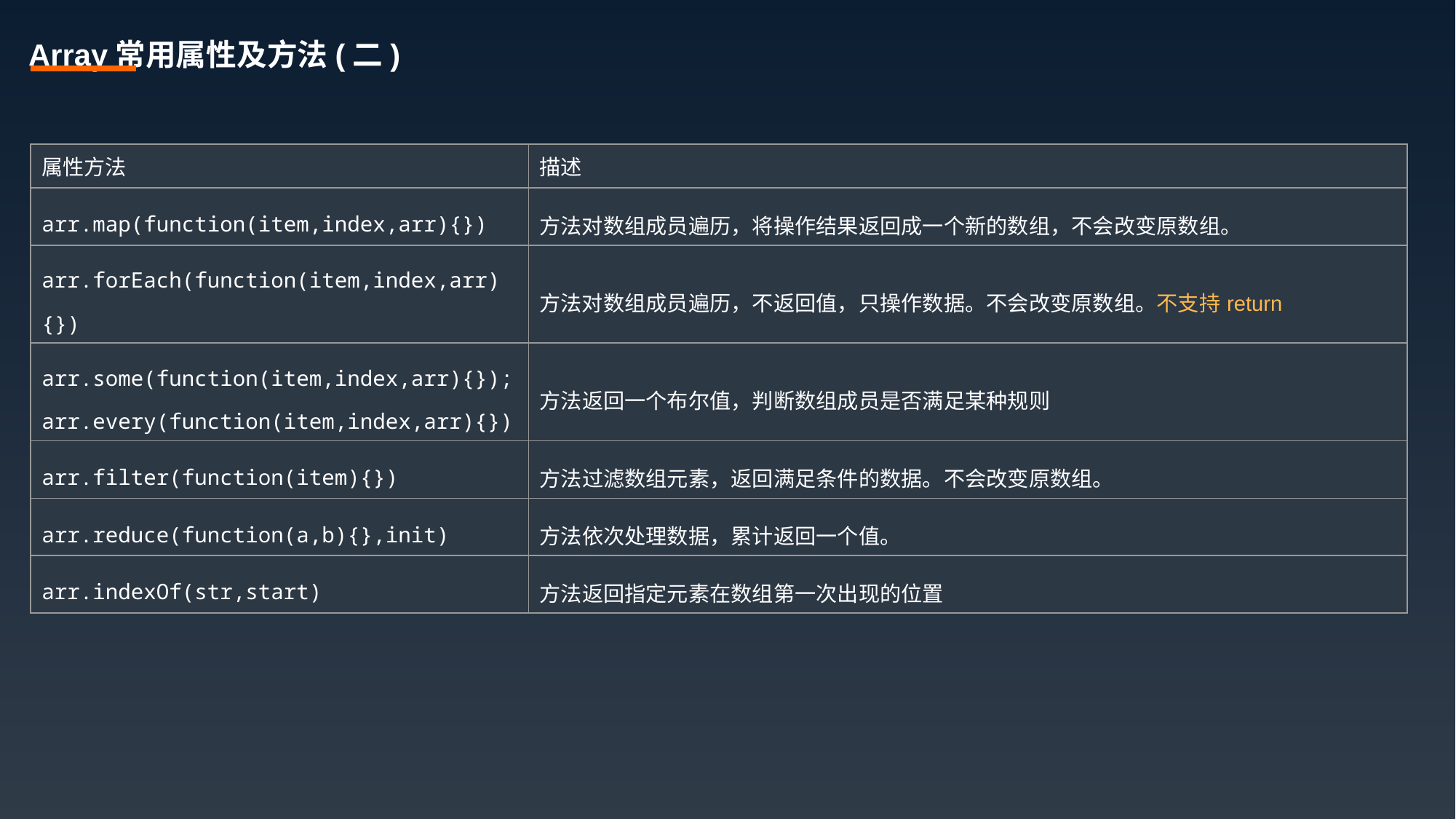

Array常用属性及方法(二)
| 属性方法 | 描述 |
| --- | --- |
| arr.map(function(item,index,arr){}) | 方法对数组成员遍历，将操作结果返回成一个新的数组，不会改变原数组。 |
| arr.forEach(function(item,index,arr){}) | 方法对数组成员遍历，不返回值，只操作数据。不会改变原数组。不支持return |
| arr.some(function(item,index,arr){}); arr.every(function(item,index,arr){}) | 方法返回一个布尔值，判断数组成员是否满足某种规则 |
| arr.filter(function(item){}) | 方法过滤数组元素，返回满足条件的数据。不会改变原数组。 |
| arr.reduce(function(a,b){},init) | 方法依次处理数据，累计返回一个值。 |
| arr.indexOf(str,start) | 方法返回指定元素在数组第一次出现的位置 |